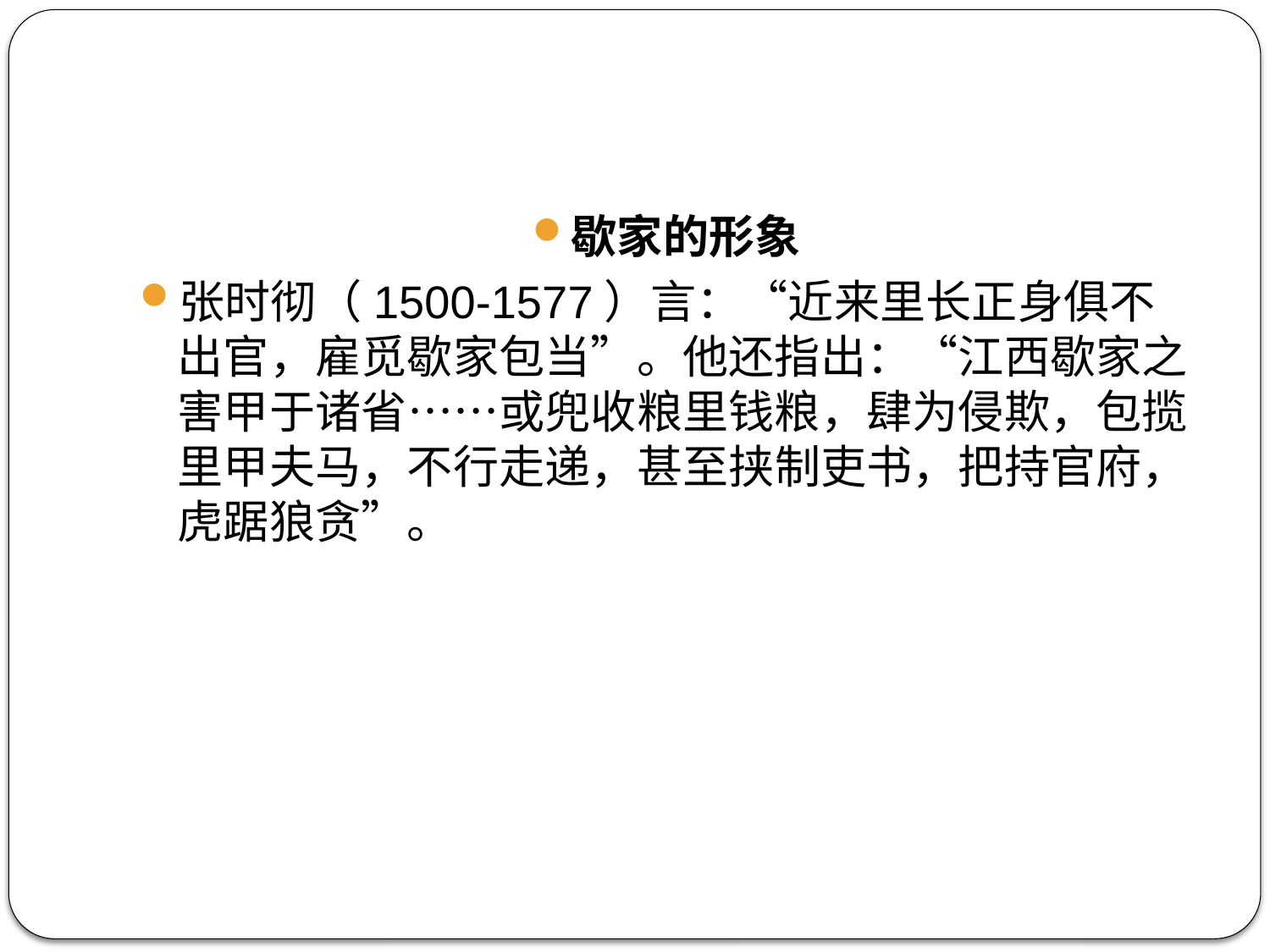

#
歇家的形象
张时彻（1500-1577）言：“近来里长正身俱不出官，雇觅歇家包当”。他还指出：“江西歇家之害甲于诸省……或兜收粮里钱粮，肆为侵欺，包揽里甲夫马，不行走递，甚至挟制吏书，把持官府，虎踞狼贪”。